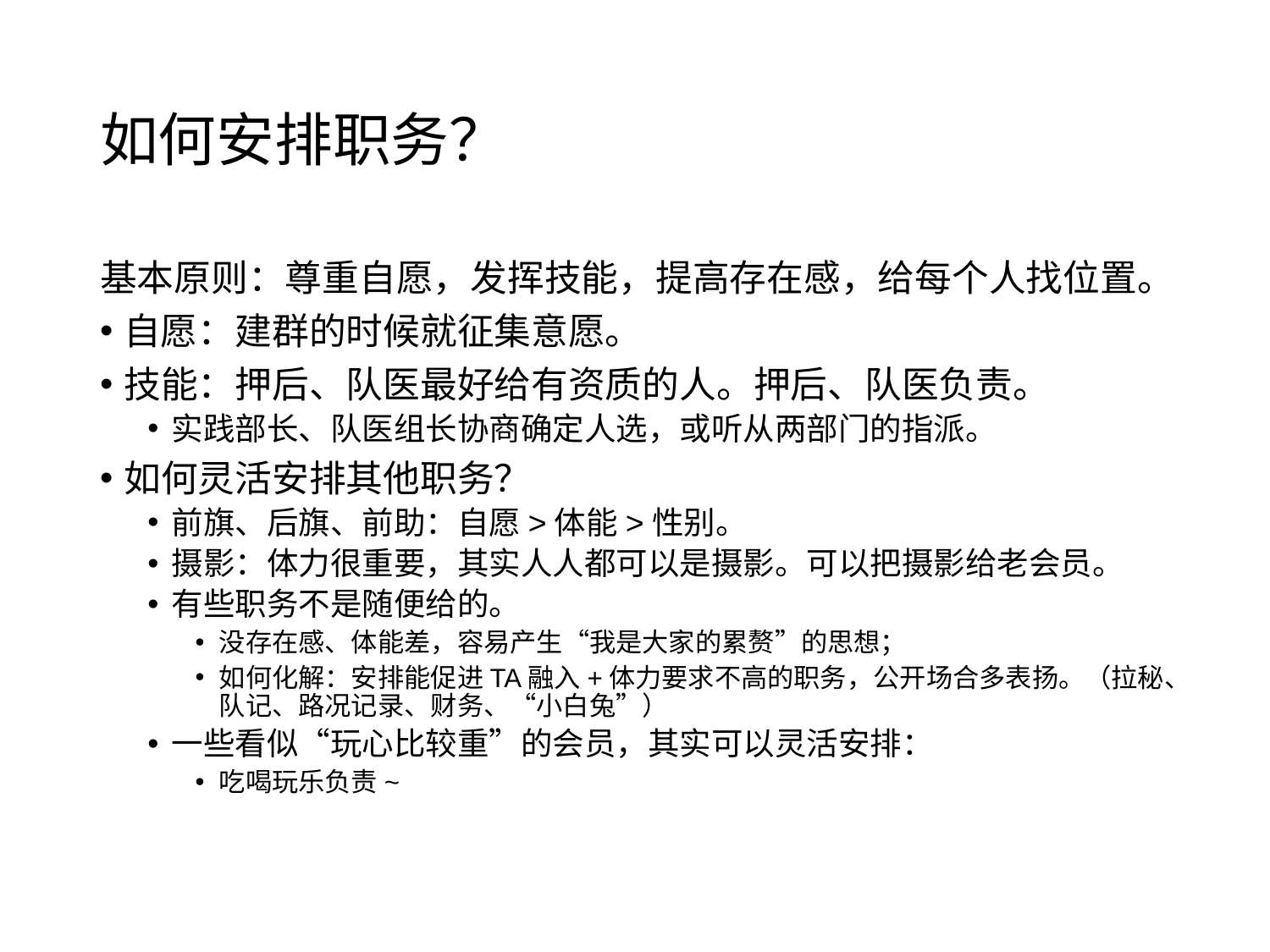

# 如何安排职务？
基本原则：尊重自愿，发挥技能，提高存在感，给每个人找位置。
自愿：建群的时候就征集意愿。
技能：押后、队医最好给有资质的人。押后、队医负责。
实践部长、队医组长协商确定人选，或听从两部门的指派。
如何灵活安排其他职务？
前旗、后旗、前助：自愿>体能>性别。
摄影：体力很重要，其实人人都可以是摄影。可以把摄影给老会员。
有些职务不是随便给的。
没存在感、体能差，容易产生“我是大家的累赘”的思想；
如何化解：安排能促进TA融入+体力要求不高的职务，公开场合多表扬。（拉秘、队记、路况记录、财务、“小白兔”）
一些看似“玩心比较重”的会员，其实可以灵活安排：
吃喝玩乐负责~